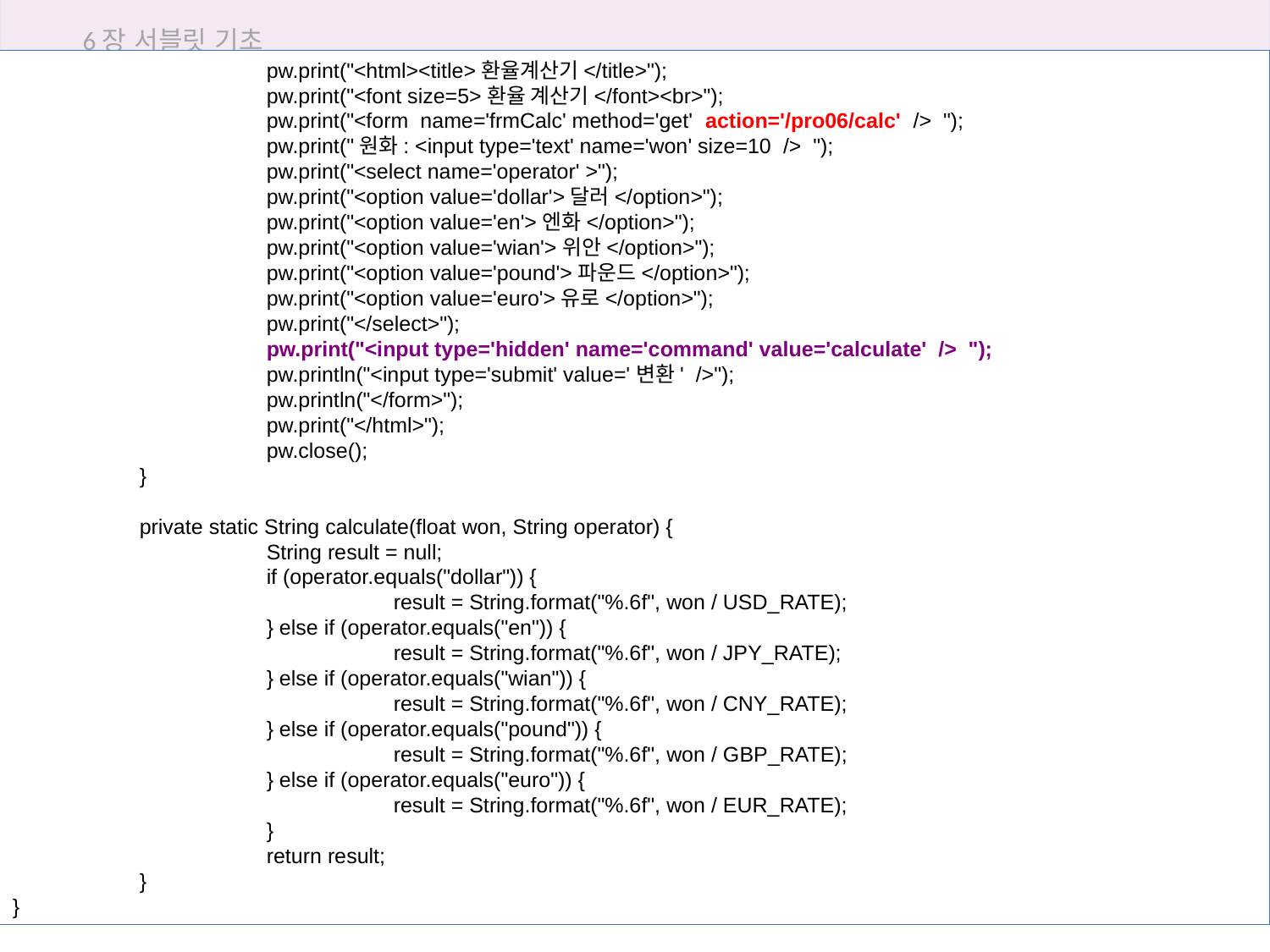

6장 서블릿 기초
		pw.print("<html><title>환율계산기</title>");
		pw.print("<font size=5>환율 계산기</font><br>");
		pw.print("<form  name='frmCalc' method='get'  action='/pro06/calc'  />  ");
		pw.print("원화: <input type='text' name='won' size=10  />  ");
		pw.print("<select name='operator' >");
		pw.print("<option value='dollar'>달러</option>");
		pw.print("<option value='en'>엔화</option>");
		pw.print("<option value='wian'>위안</option>");
		pw.print("<option value='pound'>파운드</option>");
		pw.print("<option value='euro'>유로</option>");
		pw.print("</select>");
		pw.print("<input type='hidden' name='command' value='calculate'  />  ");
		pw.println("<input type='submit' value='변환'  />");
		pw.println("</form>");
		pw.print("</html>");
		pw.close();
	}

	private static String calculate(float won, String operator) {
		String result = null;
		if (operator.equals("dollar")) {
			result = String.format("%.6f", won / USD_RATE);
		} else if (operator.equals("en")) {
			result = String.format("%.6f", won / JPY_RATE);
		} else if (operator.equals("wian")) {
			result = String.format("%.6f", won / CNY_RATE);
		} else if (operator.equals("pound")) {
			result = String.format("%.6f", won / GBP_RATE);
		} else if (operator.equals("euro")) {
			result = String.format("%.6f", won / EUR_RATE);
		}
		return result;
	}
}